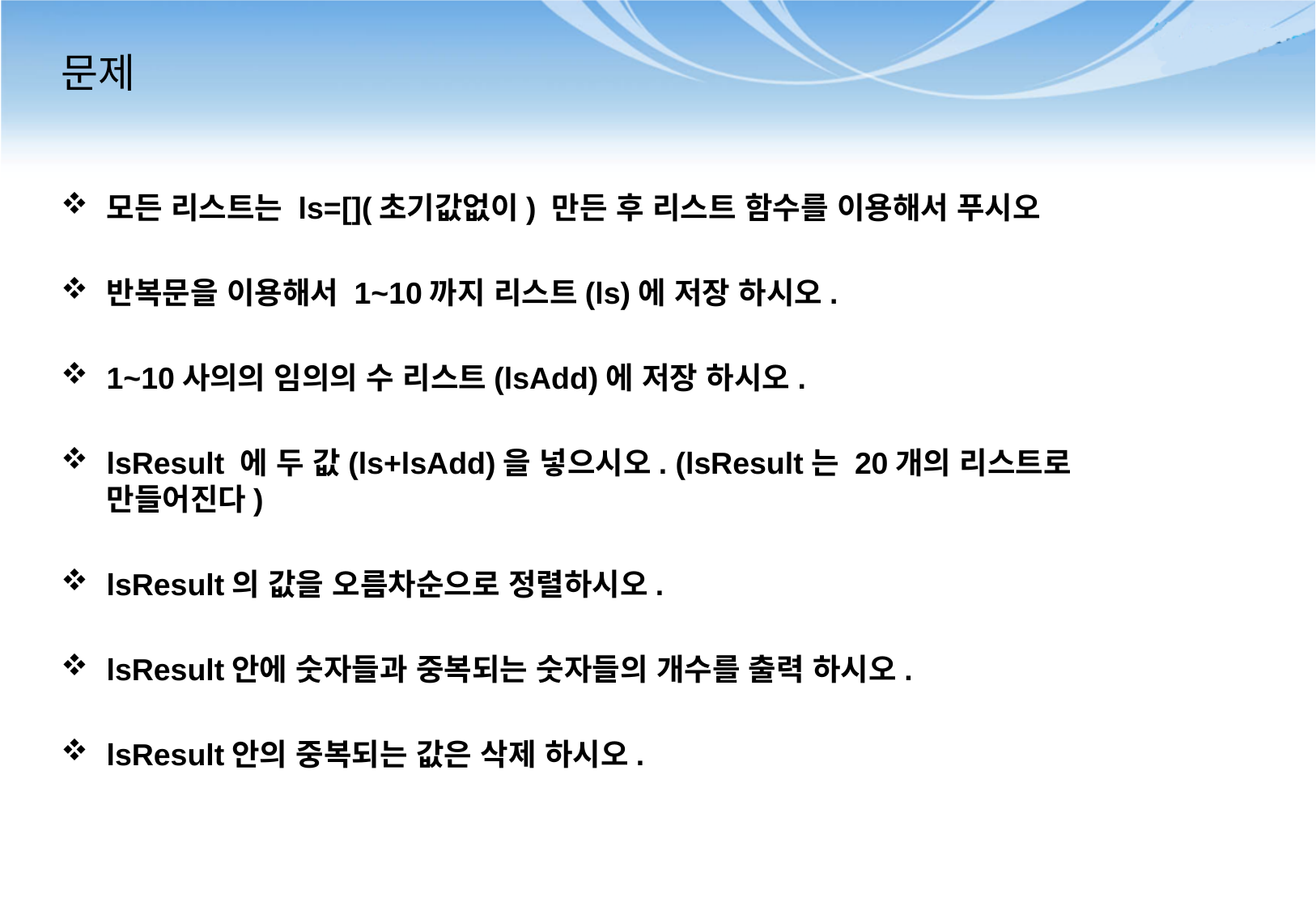

# 문제
모든 리스트는 ls=[](초기값없이) 만든 후 리스트 함수를 이용해서 푸시오

반복문을 이용해서 1~10까지 리스트(ls)에 저장 하시오.

1~10사의의 임의의 수 리스트(lsAdd)에 저장 하시오.

lsResult 에 두 값(ls+lsAdd)을 넣으시오. (lsResult는 20개의 리스트로 만들어진다)

lsResult의 값을 오름차순으로 정렬하시오.

lsResult안에 숫자들과 중복되는 숫자들의 개수를 출력 하시오.

lsResult안의 중복되는 값은 삭제 하시오.